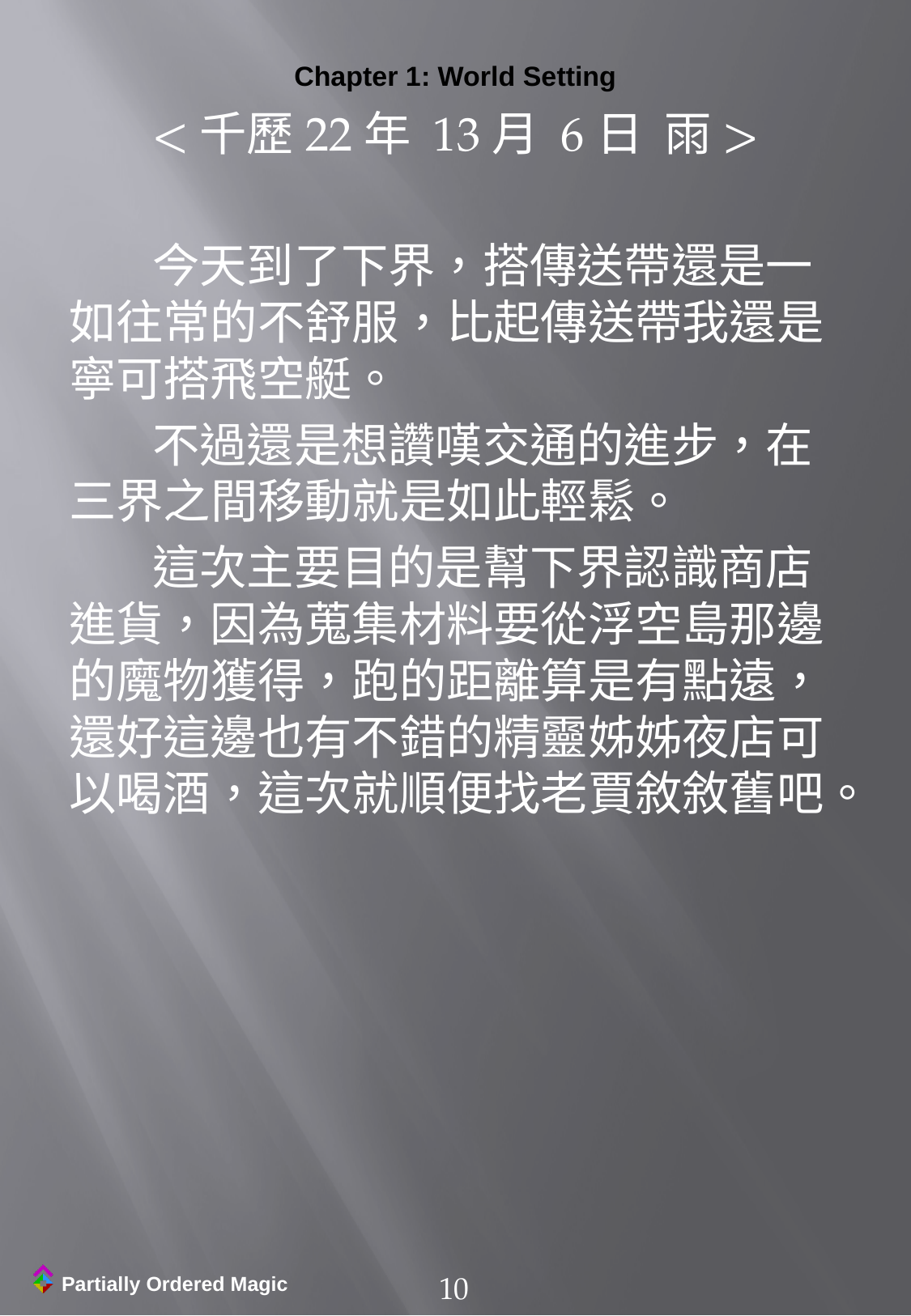

# Chapter 1: World Setting
<千歷22年 13月 6日  雨>

今天到了下界，搭傳送帶還是一如往常的不舒服，比起傳送帶我還是寧可搭飛空艇。
不過還是想讚嘆交通的進步，在三界之間移動就是如此輕鬆。
這次主要目的是幫下界認識商店進貨，因為蒐集材料要從浮空島那邊的魔物獲得，跑的距離算是有點遠，還好這邊也有不錯的精靈姊姊夜店可以喝酒，這次就順便找老賈敘敘舊吧。